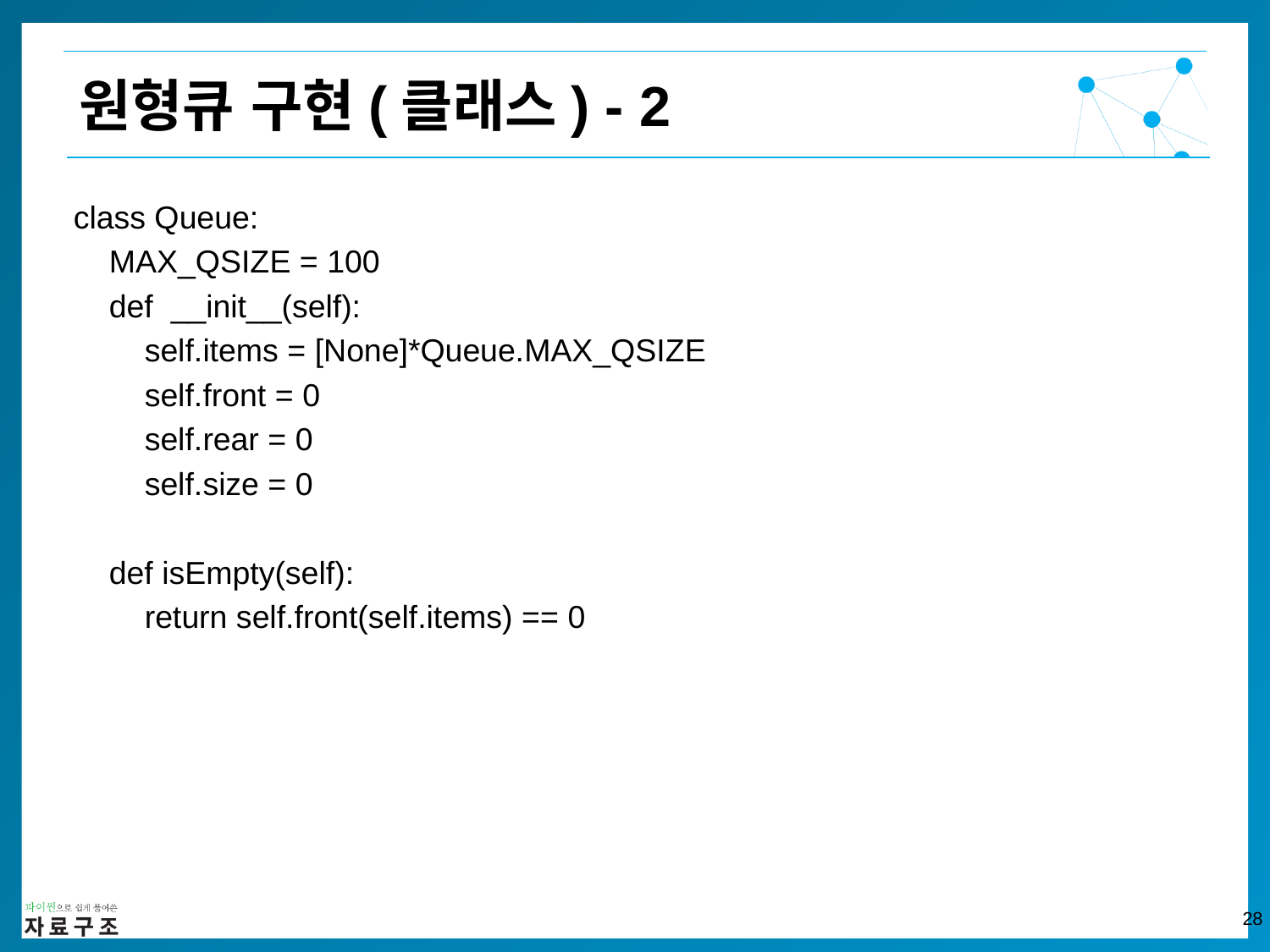

원형큐 구현(클래스) - 2
class Queue:
    MAX_QSIZE = 100
    def  __init__(self):
        self.items = [None]*Queue.MAX_QSIZE
        self.front = 0
        self.rear = 0
        self.size = 0

    def isEmpty(self):
        return self.front(self.items) == 0